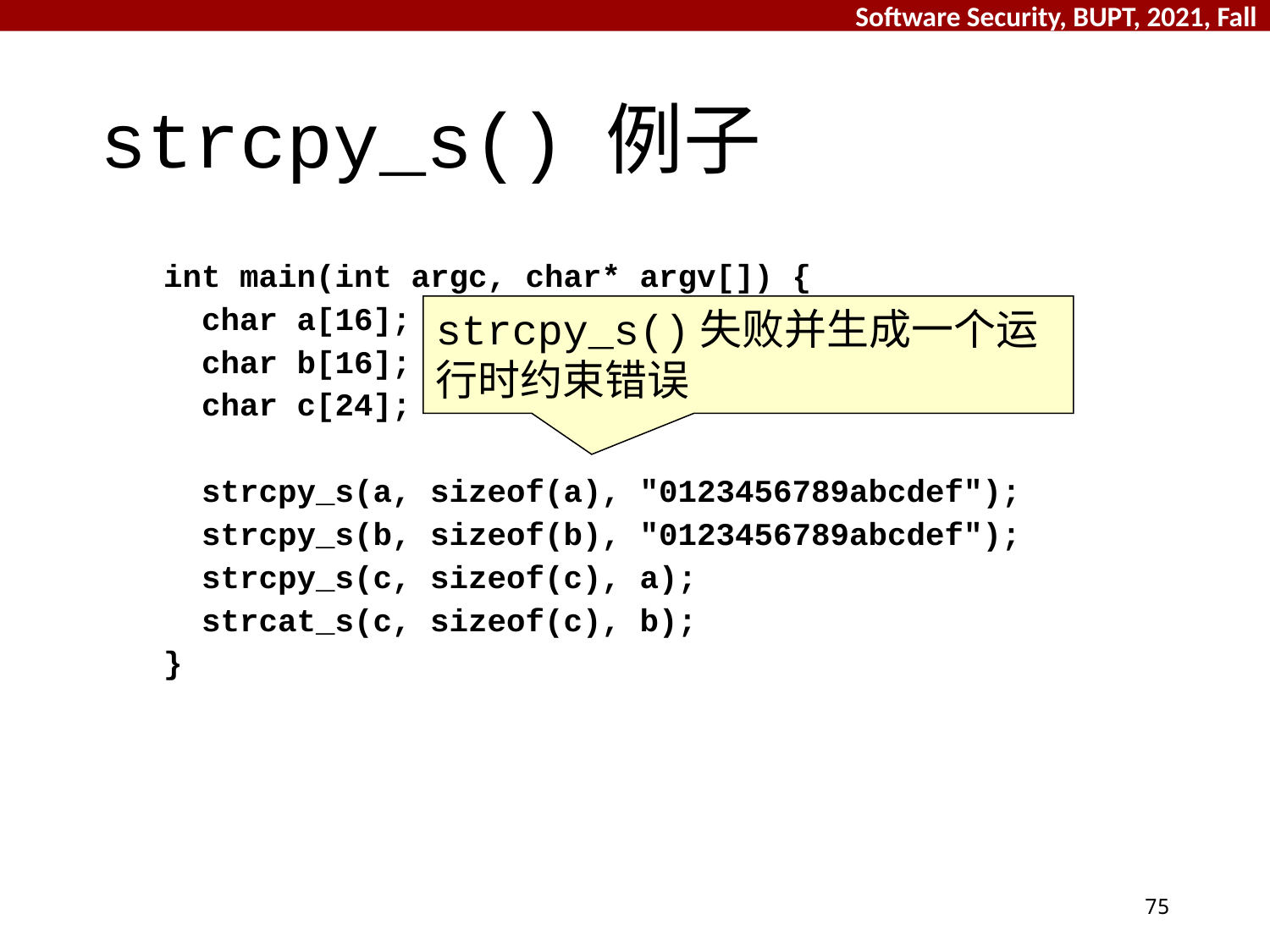

# strcpy_s() 例子
int main(int argc, char* argv[]) {
  char a[16];
  char b[16];
  char c[24];

  strcpy_s(a, sizeof(a), "0123456789abcdef");
  strcpy_s(b, sizeof(b), "0123456789abcdef");
  strcpy_s(c, sizeof(c), a);
  strcat_s(c, sizeof(c), b);
}
strcpy_s()失败并生成一个运行时约束错误
75